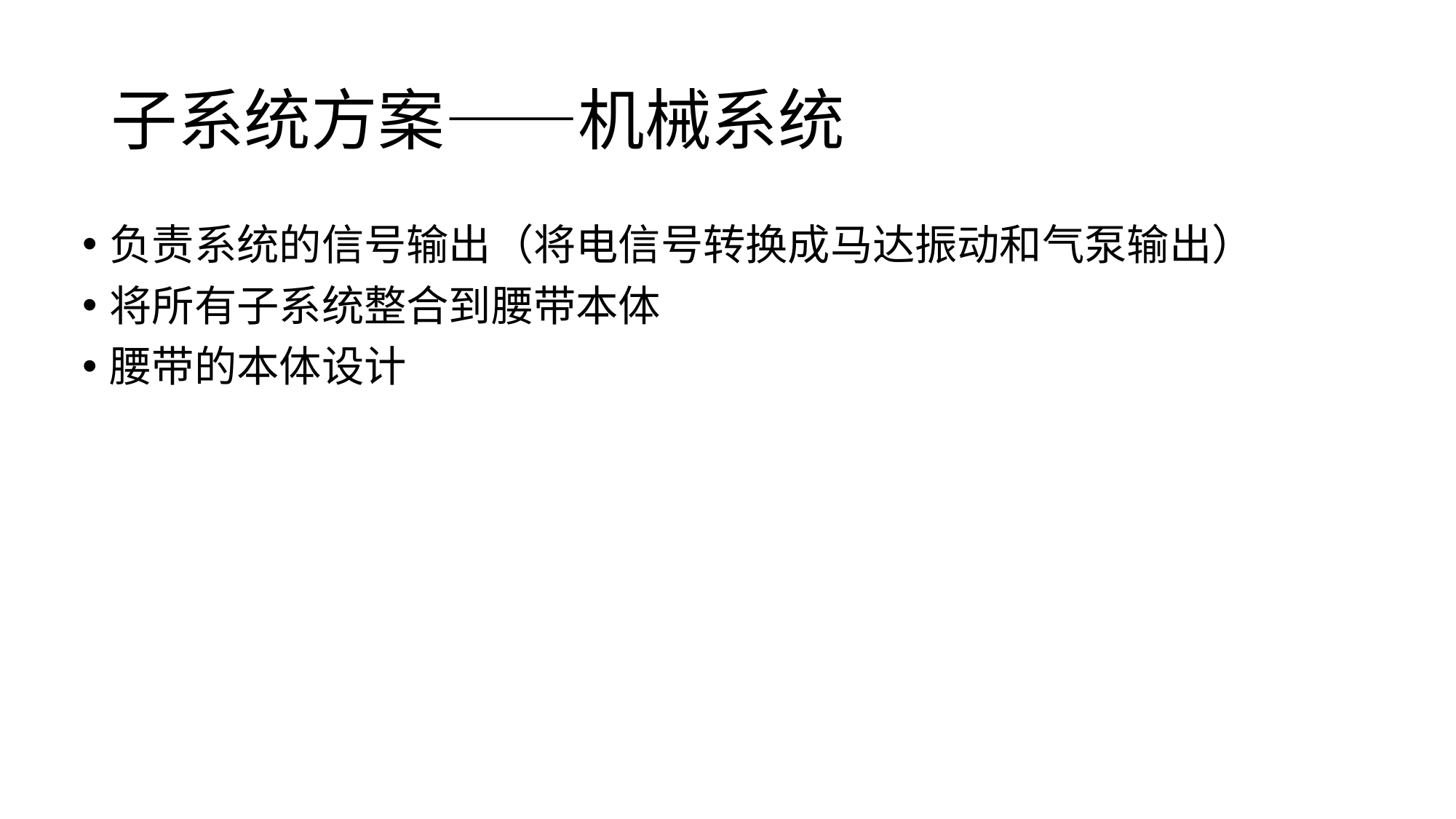

# 子系统方案——机械系统
负责系统的信号输出（将电信号转换成马达振动和气泵输出）
将所有子系统整合到腰带本体
腰带的本体设计